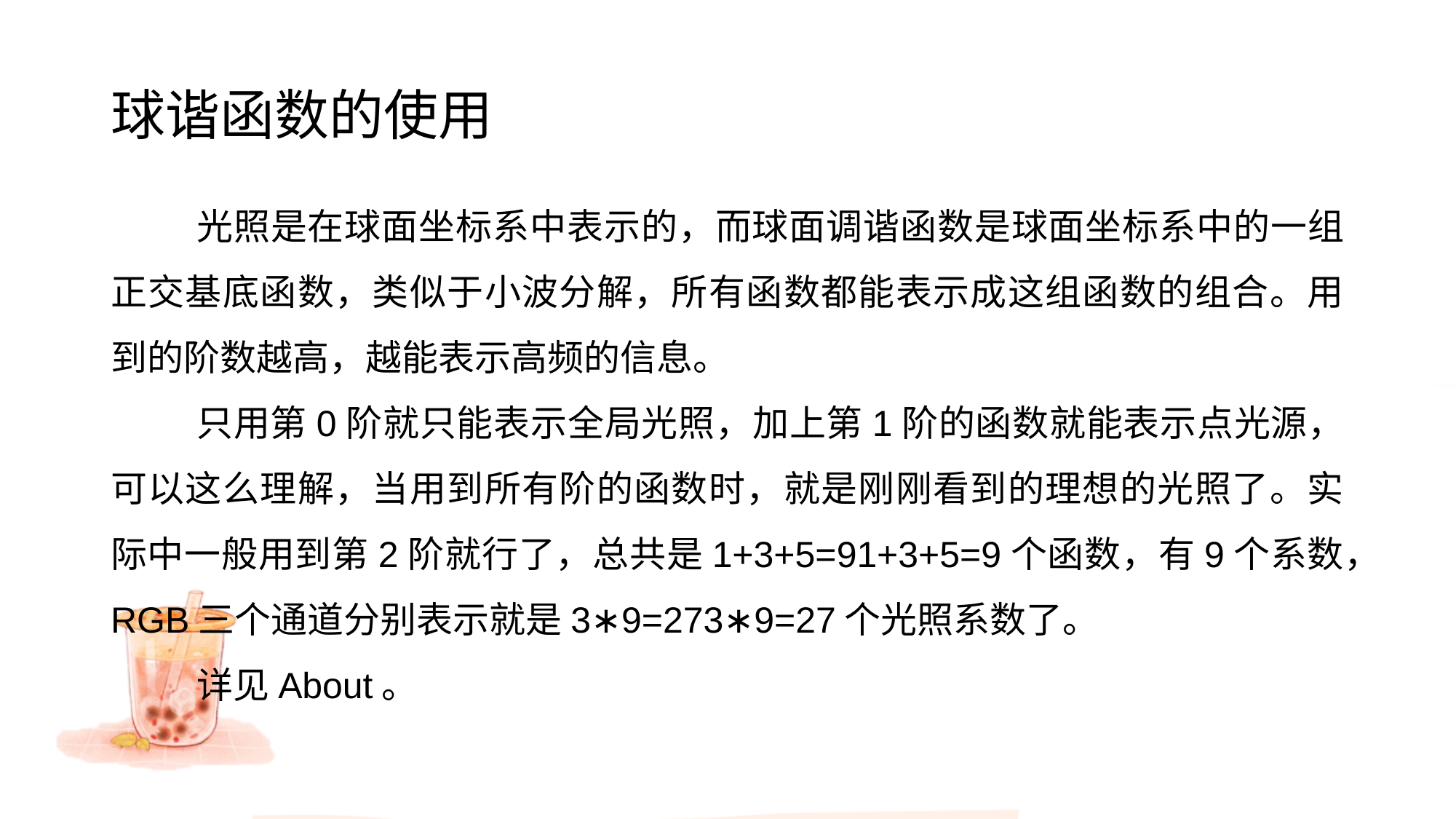

# 球谐函数的使用
光照是在球面坐标系中表示的，而球面调谐函数是球面坐标系中的一组正交基底函数，类似于小波分解，所有函数都能表示成这组函数的组合。用到的阶数越高，越能表示高频的信息。
只用第0阶就只能表示全局光照，加上第1阶的函数就能表示点光源，可以这么理解，当用到所有阶的函数时，就是刚刚看到的理想的光照了。实际中一般用到第2阶就行了，总共是1+3+5=91+3+5=9个函数，有9个系数，RGB三个通道分别表示就是3∗9=273∗9=27个光照系数了。
详见About。